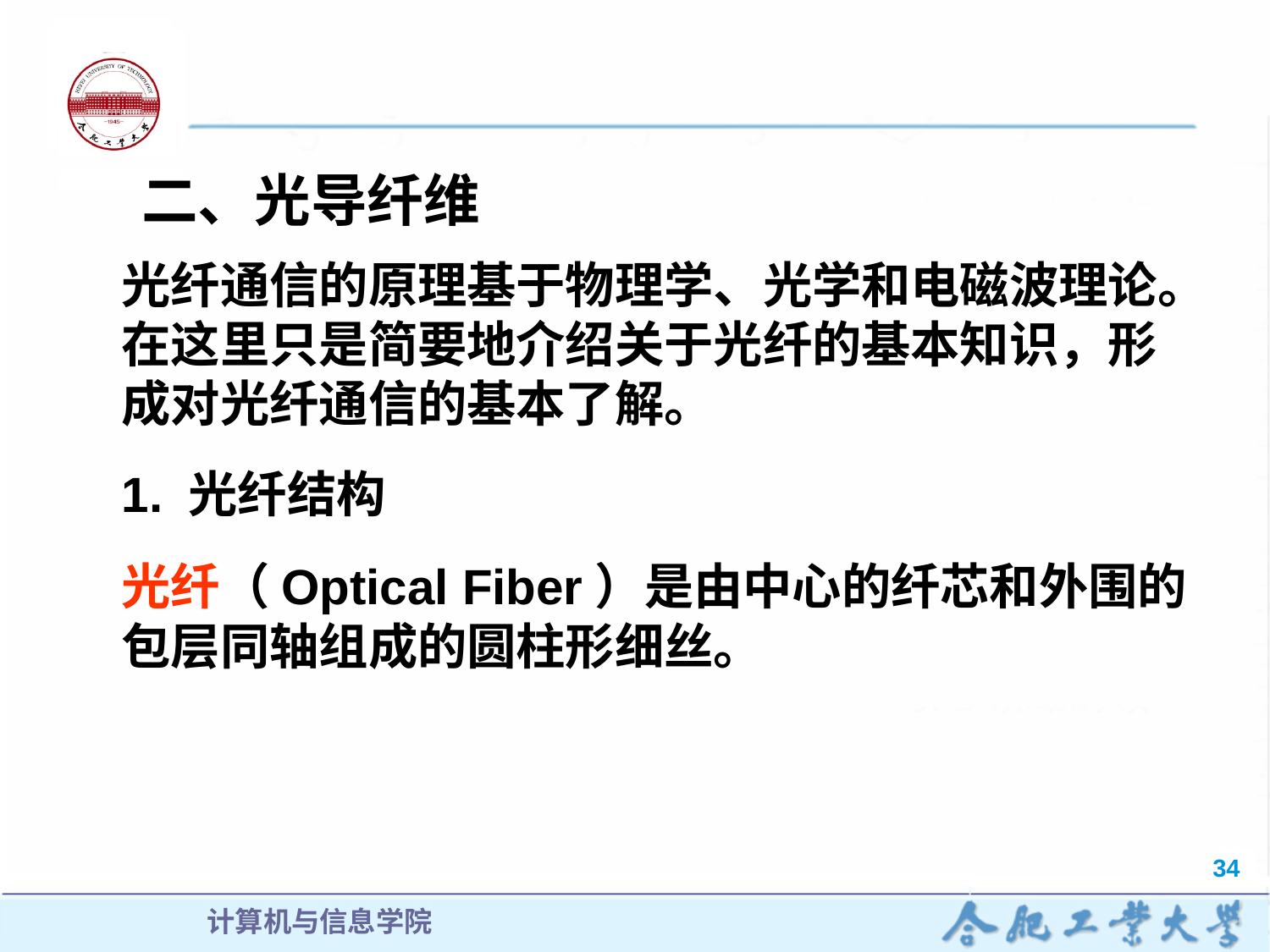

二、光导纤维
光纤通信的原理基于物理学、光学和电磁波理论。在这里只是简要地介绍关于光纤的基本知识，形成对光纤通信的基本了解。
1. 光纤结构
光纤（Optical Fiber）是由中心的纤芯和外围的包层同轴组成的圆柱形细丝。